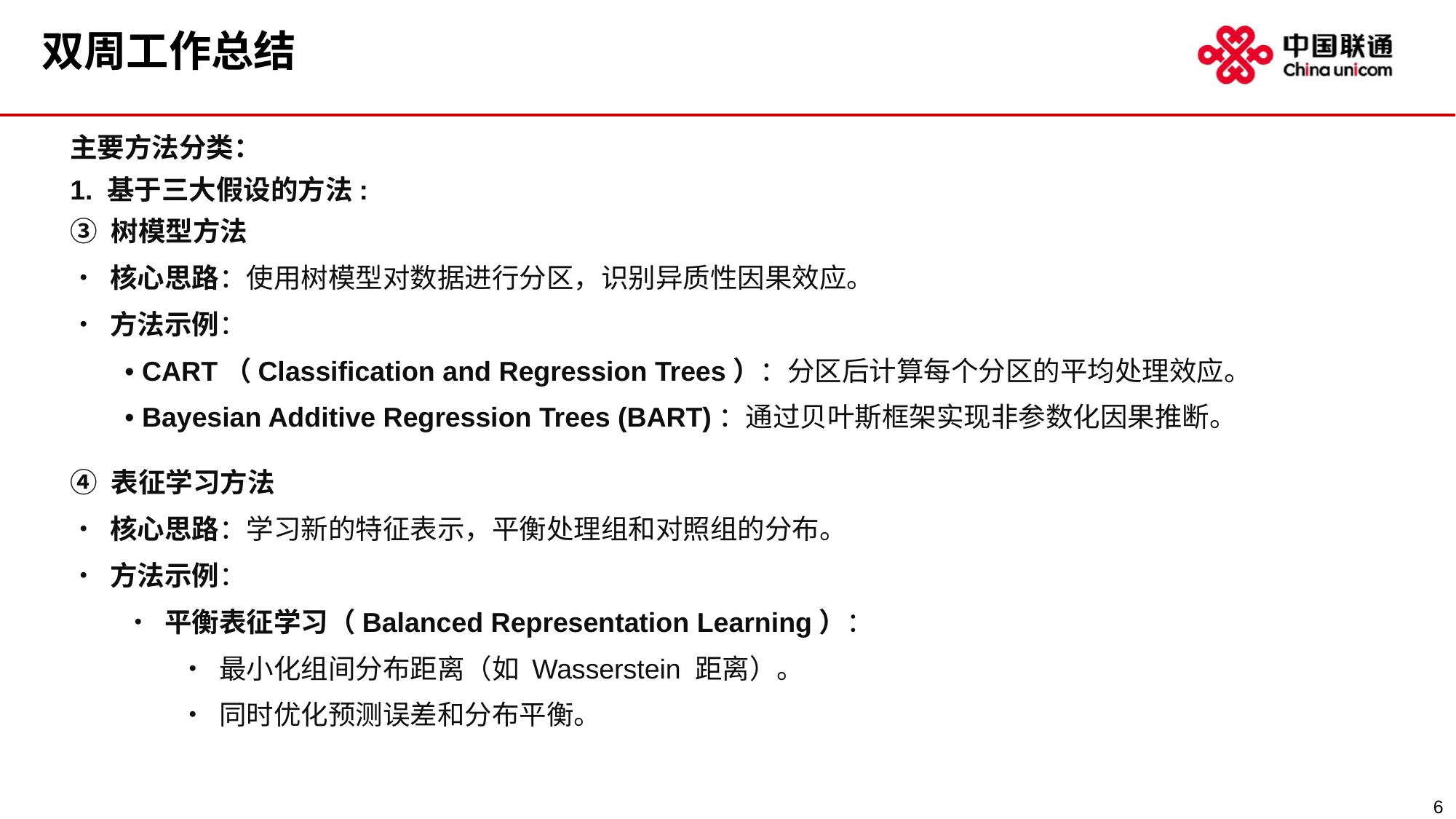

双周工作总结
主要方法分类：
1. 基于三大假设的方法:
树模型方法
• 核心思路：使用树模型对数据进行分区，识别异质性因果效应。
• 方法示例：
• CART（Classification and Regression Trees）：分区后计算每个分区的平均处理效应。
• Bayesian Additive Regression Trees (BART)：通过贝叶斯框架实现非参数化因果推断。

表征学习方法
• 核心思路：学习新的特征表示，平衡处理组和对照组的分布。
• 方法示例：
• 平衡表征学习（Balanced Representation Learning）：
• 最小化组间分布距离（如 Wasserstein 距离）。
• 同时优化预测误差和分布平衡。